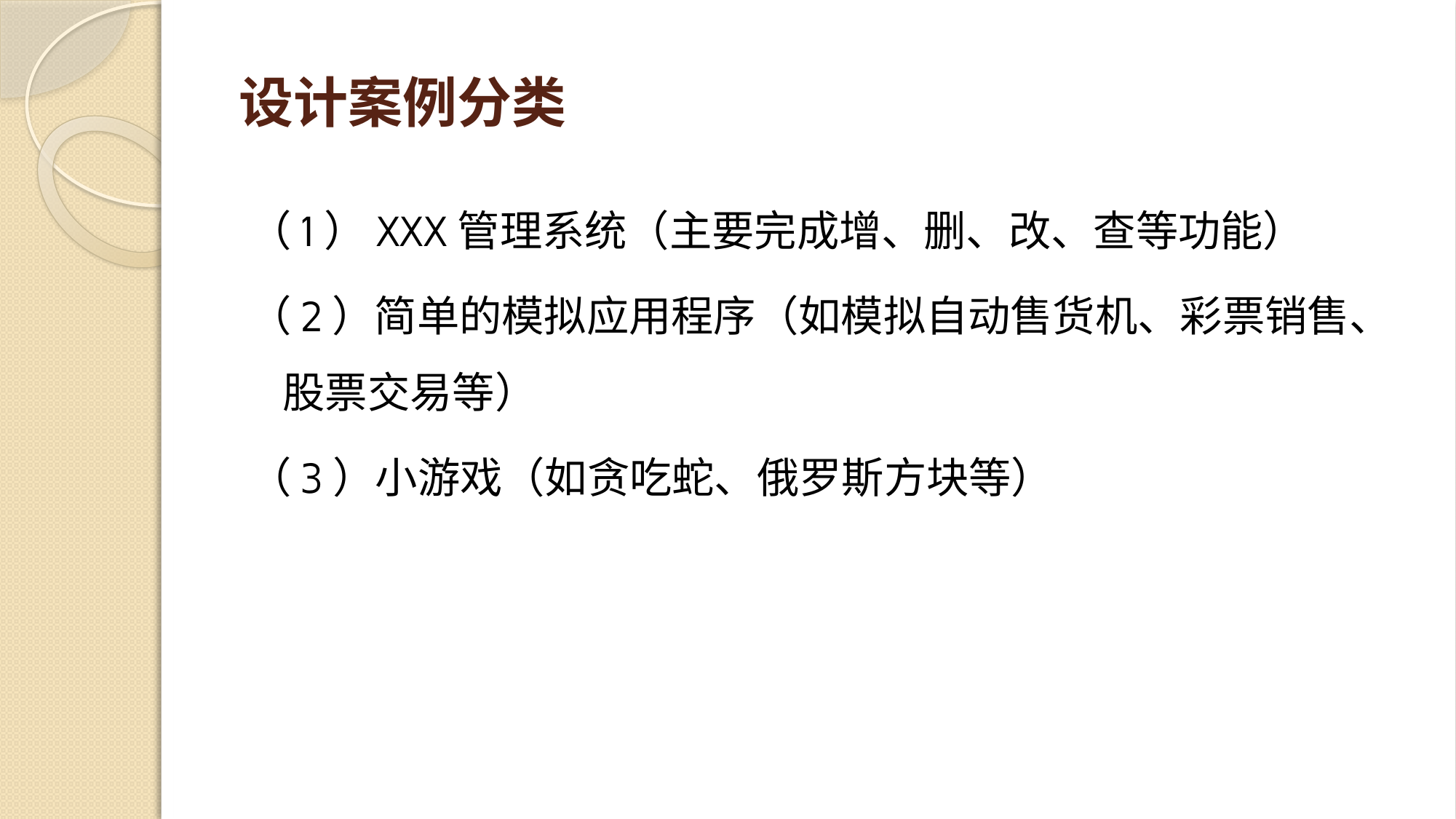

# 设计案例分类
（1）XXX管理系统（主要完成增、删、改、查等功能）
（2）简单的模拟应用程序（如模拟自动售货机、彩票销售、股票交易等）
（3）小游戏（如贪吃蛇、俄罗斯方块等）